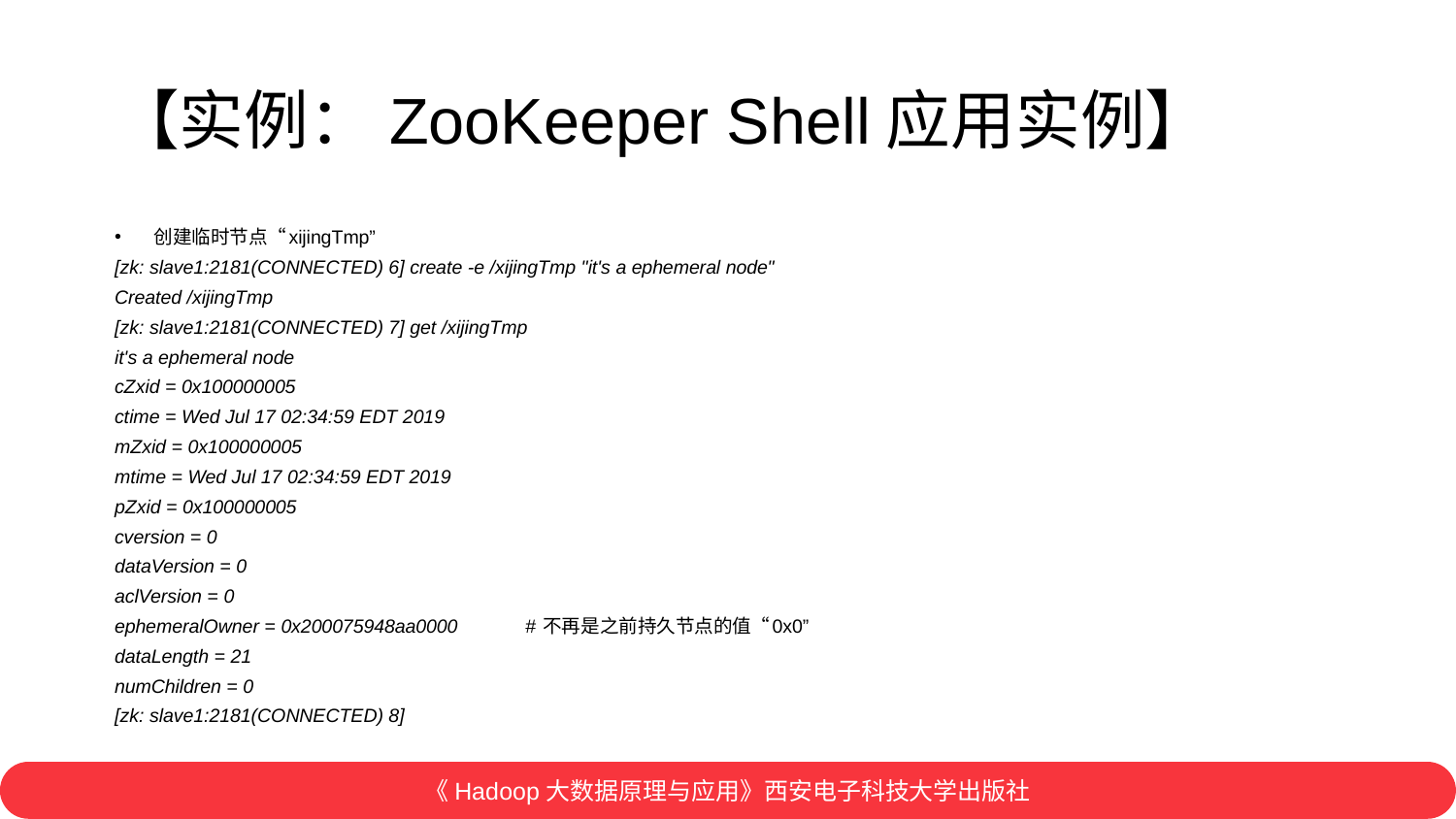

# 【实例：ZooKeeper Shell应用实例】
创建临时节点“xijingTmp”
[zk: slave1:2181(CONNECTED) 6] create -e /xijingTmp "it's a ephemeral node"
Created /xijingTmp
[zk: slave1:2181(CONNECTED) 7] get /xijingTmp
it's a ephemeral node
cZxid = 0x100000005
ctime = Wed Jul 17 02:34:59 EDT 2019
mZxid = 0x100000005
mtime = Wed Jul 17 02:34:59 EDT 2019
pZxid = 0x100000005
cversion = 0
dataVersion = 0
aclVersion = 0
ephemeralOwner = 0x200075948aa0000	# 不再是之前持久节点的值“0x0”
dataLength = 21
numChildren = 0
[zk: slave1:2181(CONNECTED) 8]